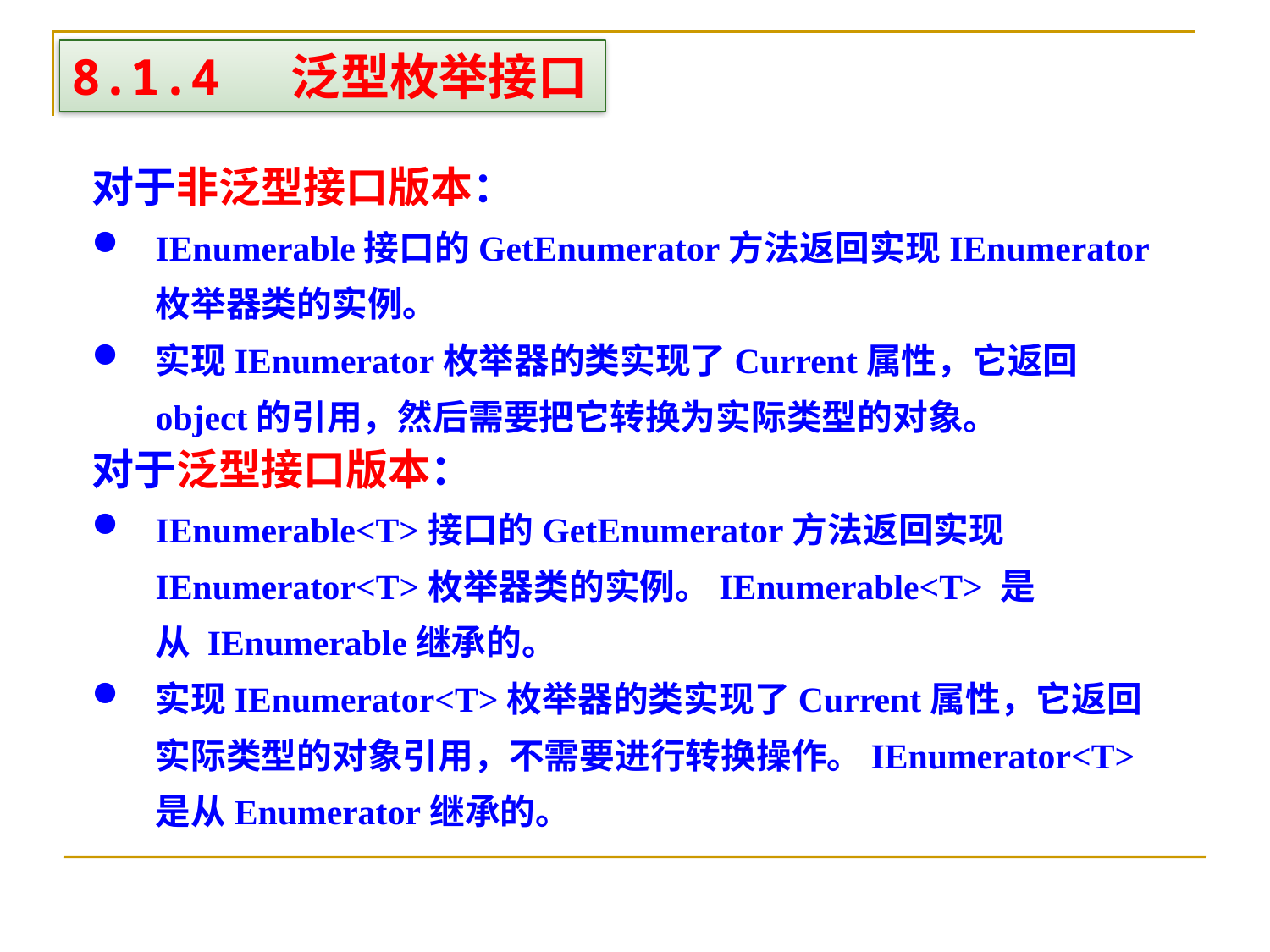

8.1.4  泛型枚举接口
对于非泛型接口版本：
IEnumerable接口的GetEnumerator方法返回实现IEnumerator枚举器类的实例。
实现IEnumerator枚举器的类实现了Current属性，它返回object的引用，然后需要把它转换为实际类型的对象。
对于泛型接口版本：
IEnumerable<T>接口的GetEnumerator方法返回实现IEnumerator<T>枚举器类的实例。IEnumerable<T> 是从 IEnumerable继承的。
实现IEnumerator<T>枚举器的类实现了Current属性，它返回实际类型的对象引用，不需要进行转换操作。IEnumerator<T>是从Enumerator继承的。